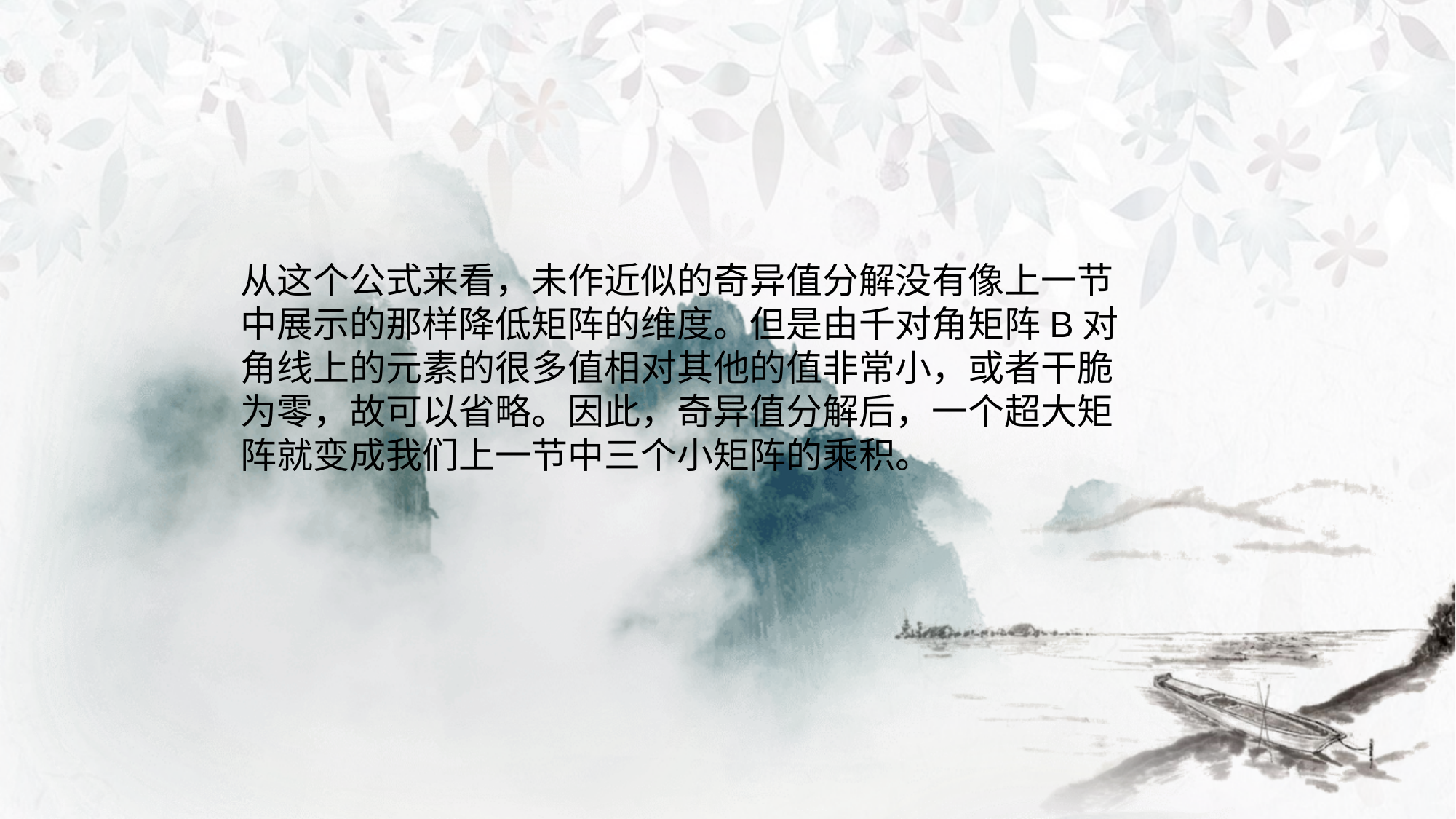

从这个公式来看，未作近似的奇异值分解没有像上一节中展示的那样降低矩阵的维度。但是由千对角矩阵B对角线上的元素的很多值相对其他的值非常小，或者干脆为零，故可以省略。因此，奇异值分解后，一个超大矩阵就变成我们上一节中三个小矩阵的乘积。